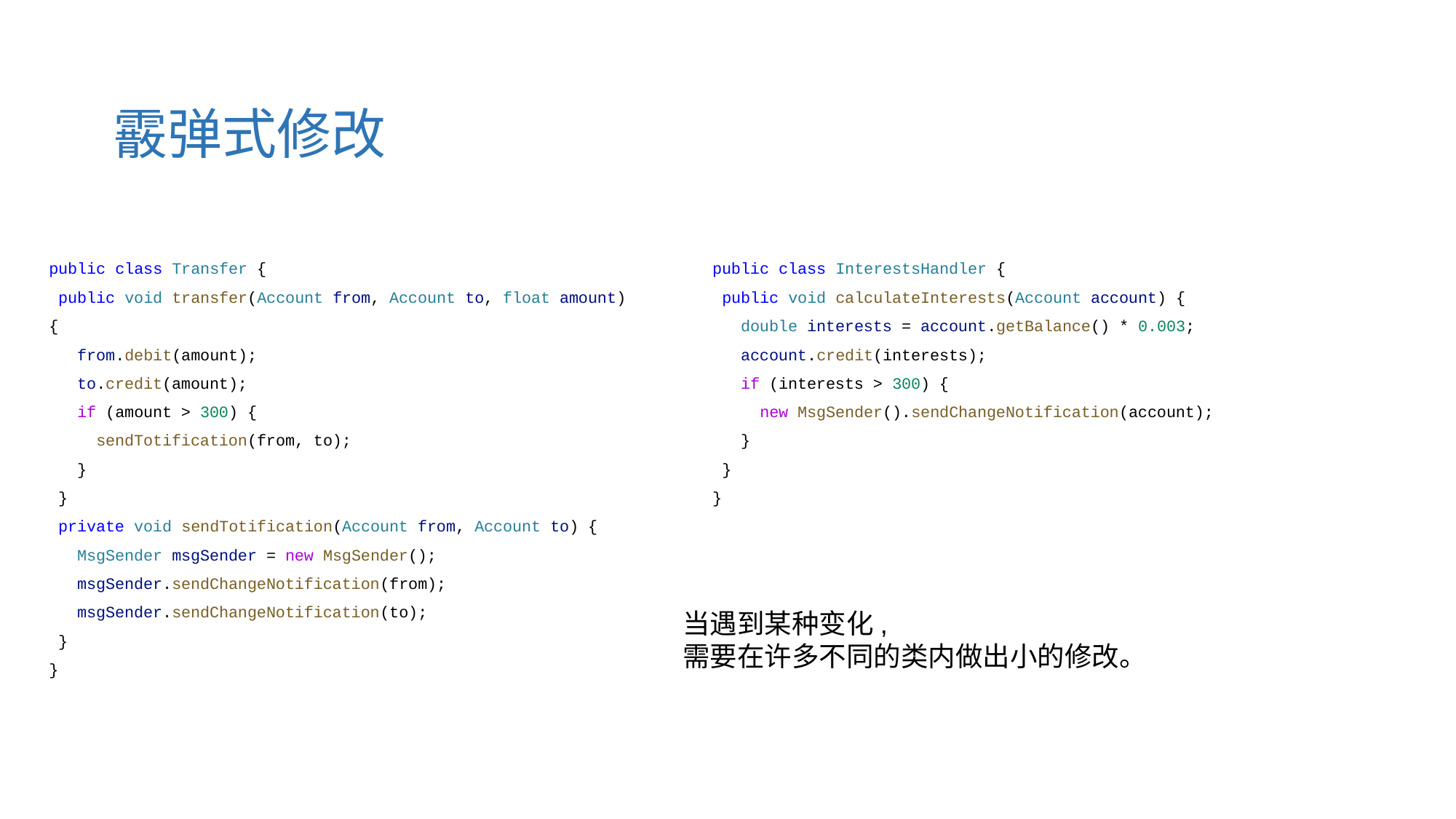

霰弹式修改
public class Transfer {
 public void transfer(Account from, Account to, float amount) {
   from.debit(amount);
   to.credit(amount);
   if (amount > 300) {
     sendTotification(from, to);
   }
 }
 private void sendTotification(Account from, Account to) {
   MsgSender msgSender = new MsgSender();
   msgSender.sendChangeNotification(from);
   msgSender.sendChangeNotification(to);
 }
}
public class InterestsHandler {
 public void calculateInterests(Account account) {
   double interests = account.getBalance() * 0.003;
   account.credit(interests);
   if (interests > 300) {
     new MsgSender().sendChangeNotification(account);
   }
 }
}
当遇到某种变化,
需要在许多不同的类内做出小的修改。